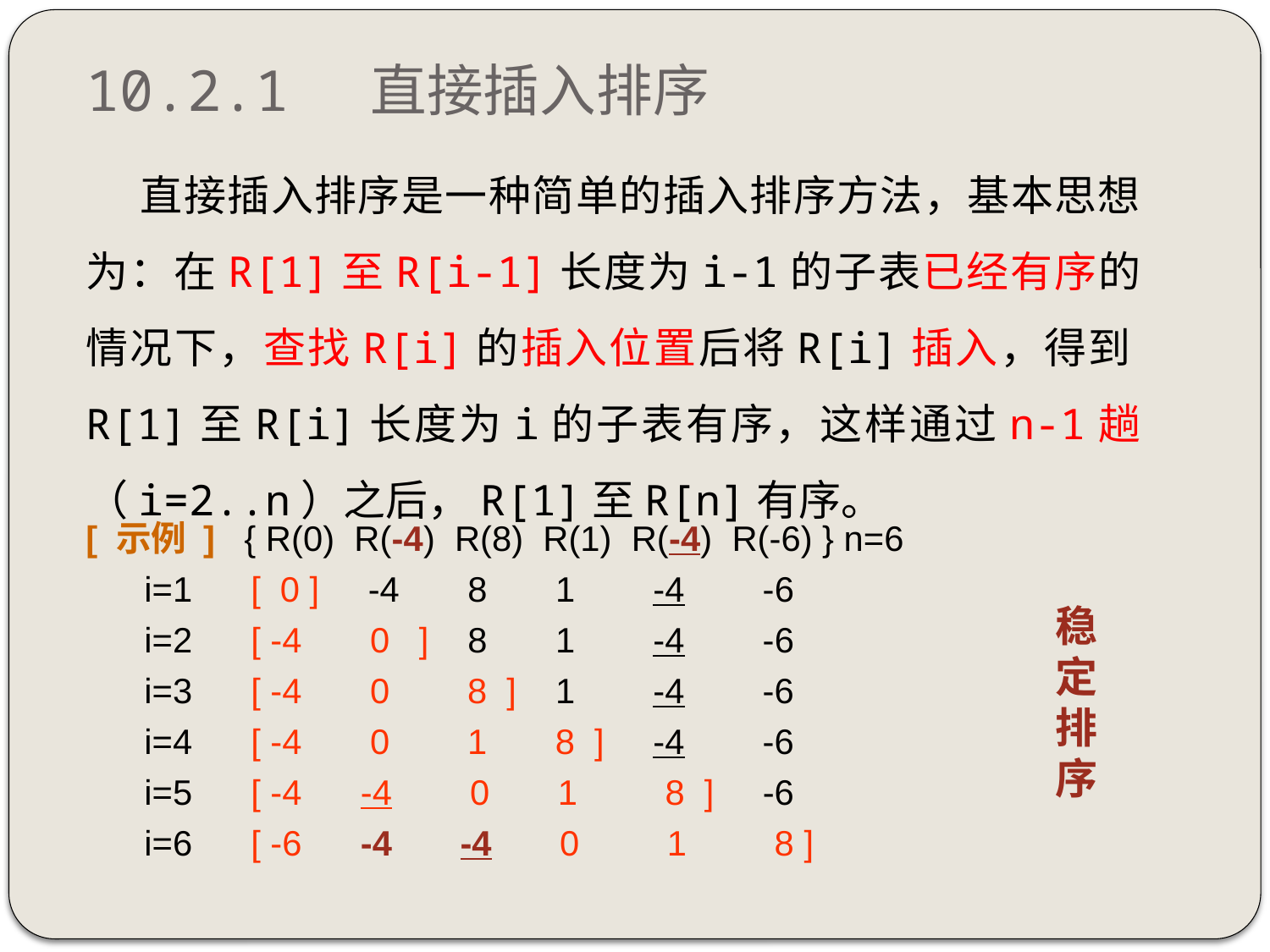

10.2.1  直接插入排序
    直接插入排序是一种简单的插入排序方法，基本思想为：在R[1]至R[i-1]长度为i-1的子表已经有序的情况下，查找R[i]的插入位置后将R[i]插入，得到R[1]至R[i]长度为i的子表有序，这样通过n-1趟（i=2..n）之后，R[1]至R[n]有序。
[ 示例 ]   { R(0)  R(-4)  R(8)  R(1)  R(-4)  R(-6) } n=6
      i=1      [  0 ]     -4       8       1        -4        -6
      i=2      [ -4       0   ]    8       1        -4        -6
      i=3      [ -4       0        8  ]    1        -4        -6
      i=4      [ -4       0        1       8  ]     -4        -6
      i=5      [ -4      -4        0       1         8  ]     -6
      i=6      [ -6      -4       -4       0         1         8 ]
稳定排序